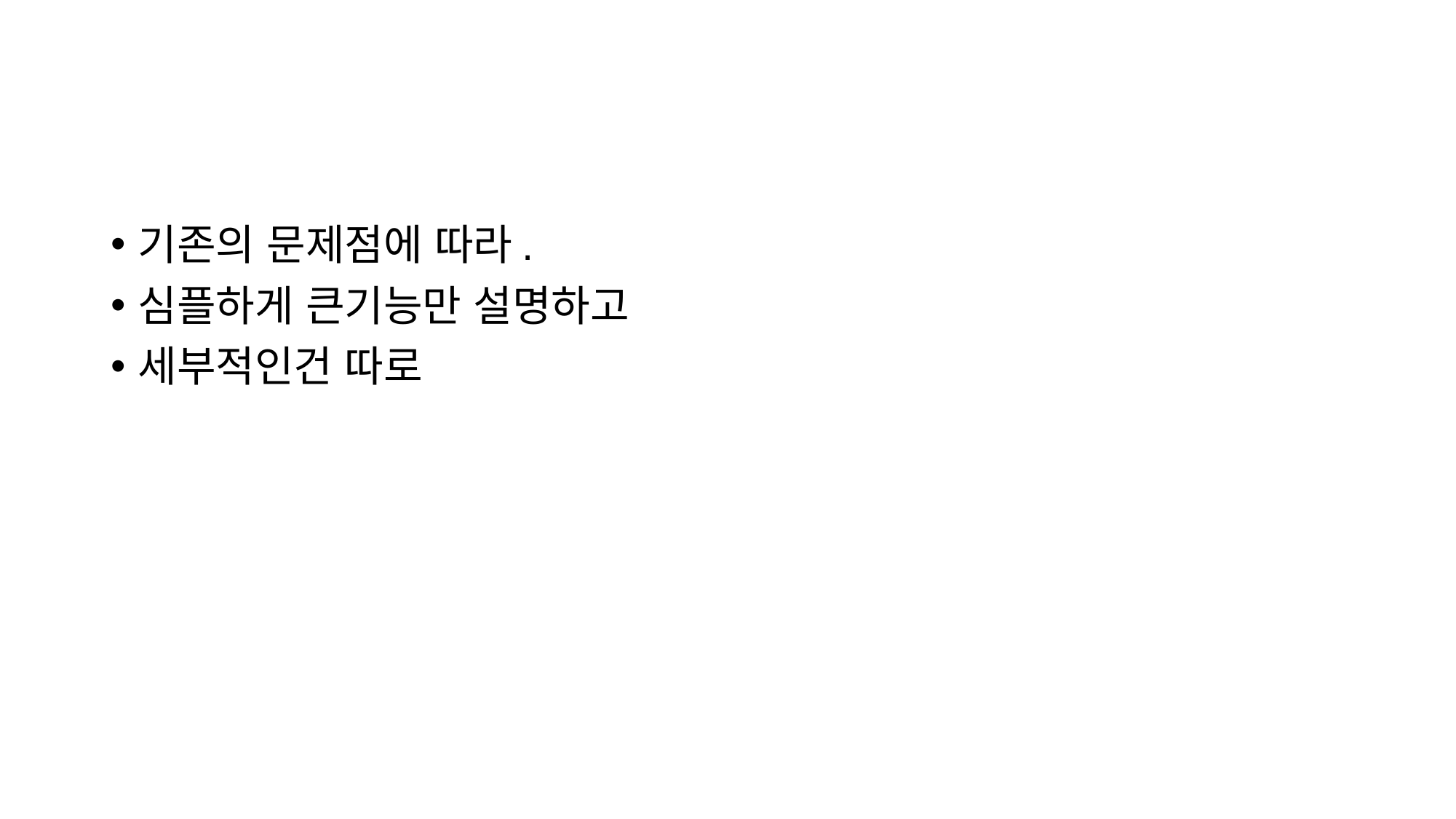

#
기존의 문제점에 따라.
심플하게 큰기능만 설명하고
세부적인건 따로